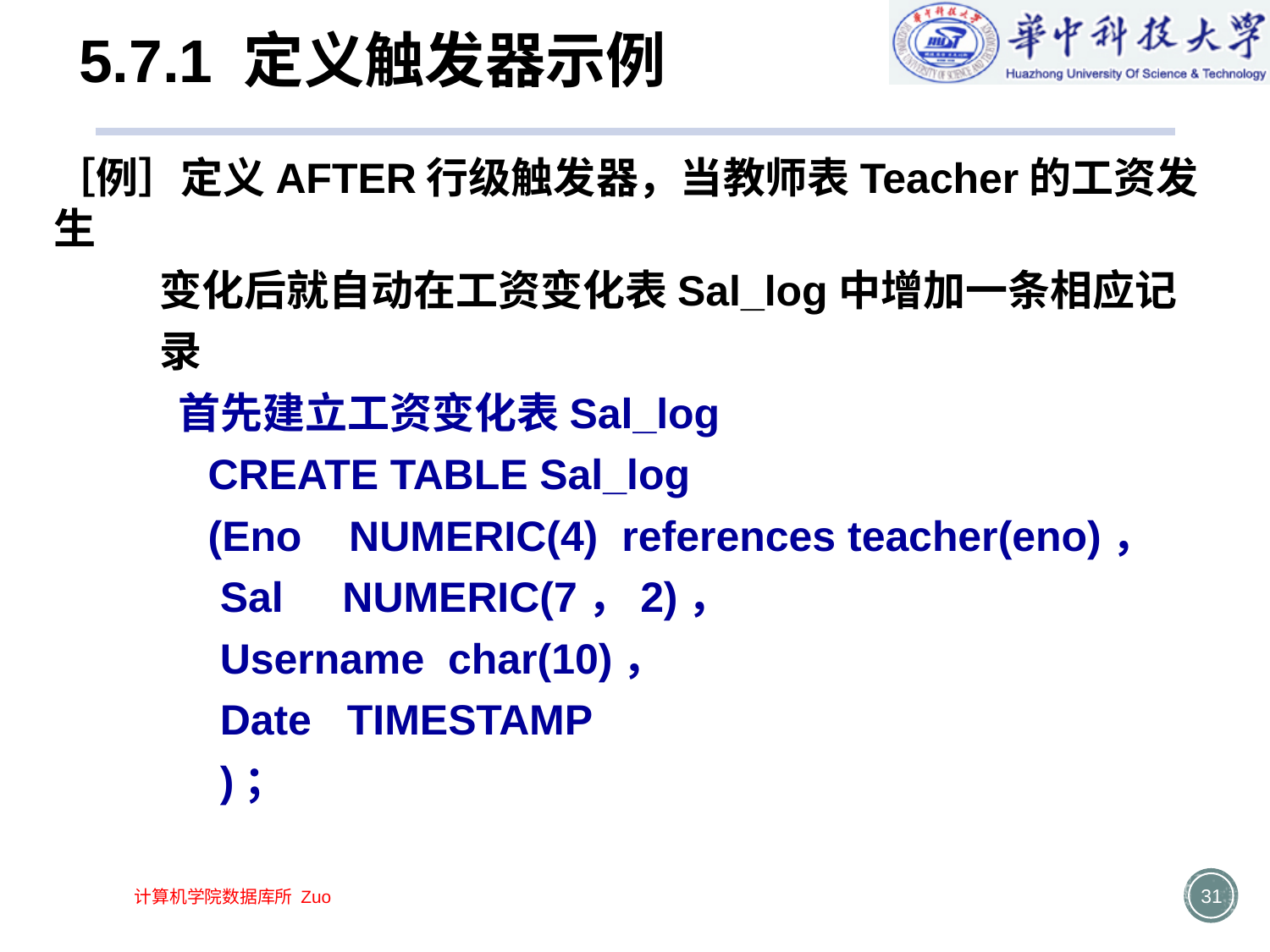

# 5.7.1 定义触发器示例
［例］定义AFTER行级触发器，当教师表Teacher的工资发生
          变化后就自动在工资变化表Sal_log中增加一条相应记
          录
            首先建立工资变化表Sal_log
             CREATE TABLE Sal_log
             (Eno    NUMERIC(4)  references teacher(eno)，
              Sal     NUMERIC(7，2)，
              Username  char(10)，
              Date   TIMESTAMP
              )；
31